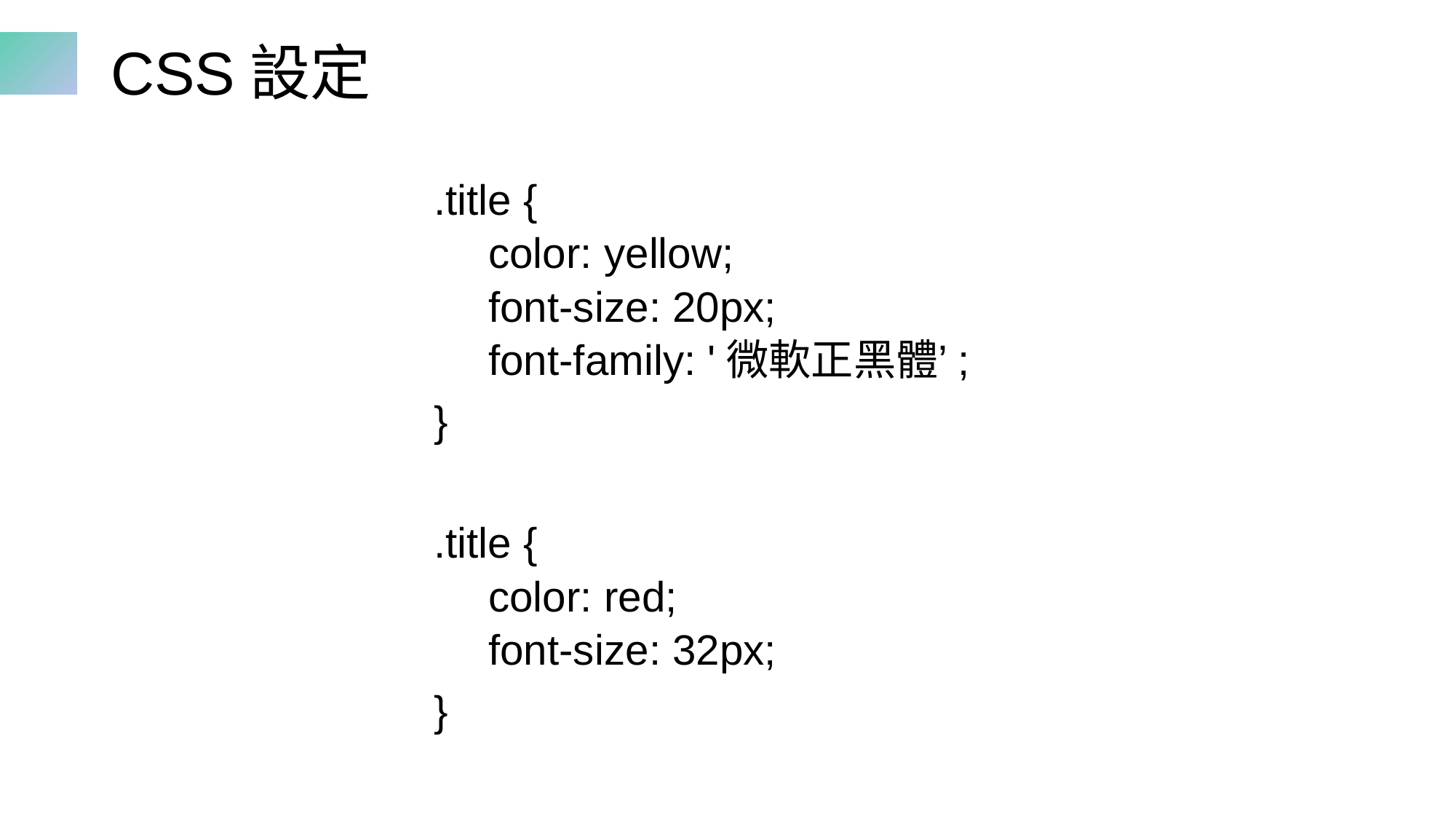

# CSS設定
.title {
color: yellow;
font-size: 20px;
font-family: '微軟正黑體’;
}

.title {
color: red;
font-size: 32px;
}